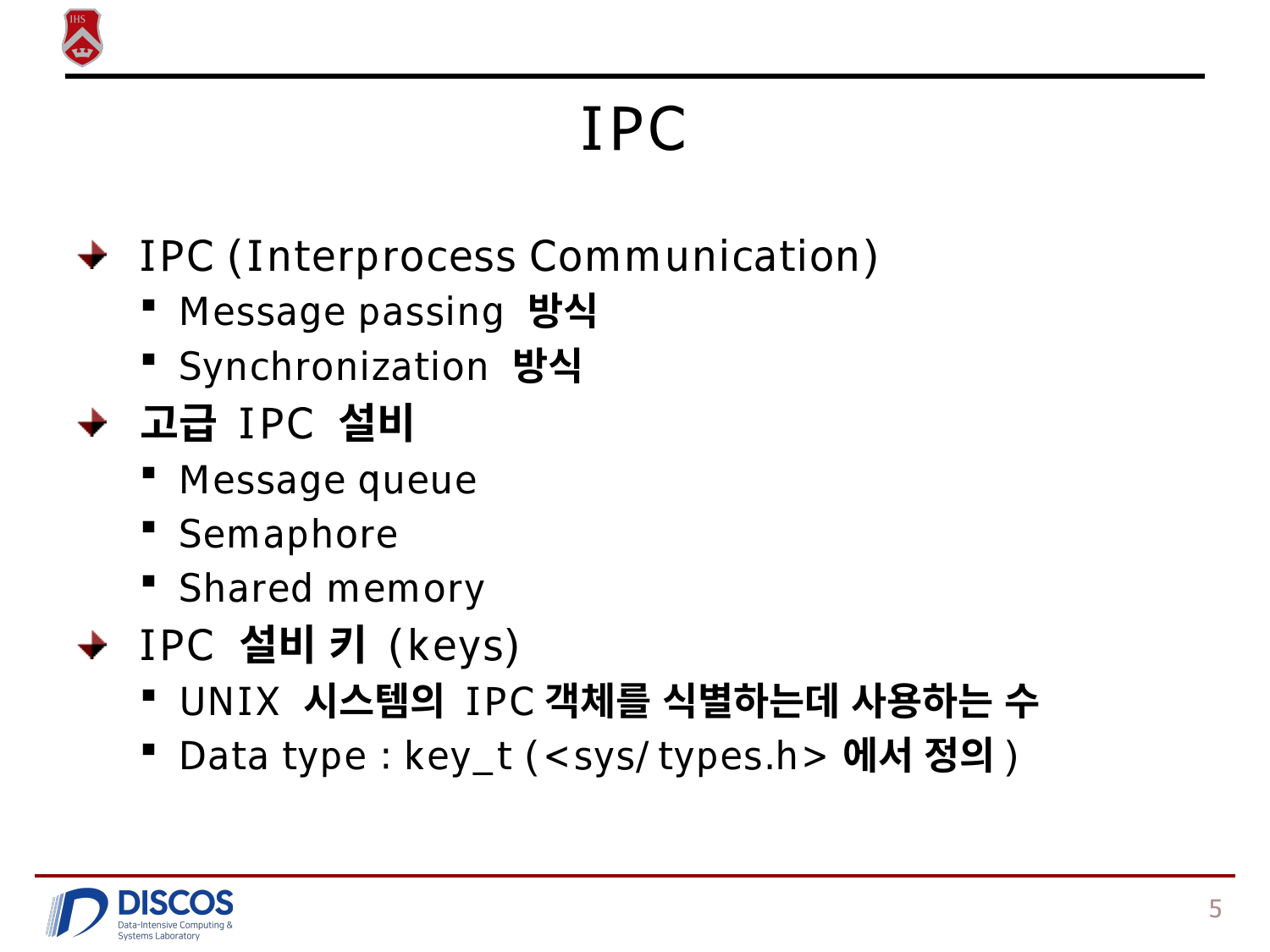

# IPC
IPC (Interprocess Communication)
Message passing 방식
Synchronization 방식
고급 IPC 설비
Message queue
Semaphore
Shared memory
IPC 설비 키 (keys)
UNIX 시스템의 IPC객체를 식별하는데 사용하는 수
Data type : key_t (<sys/types.h>에서 정의)
5